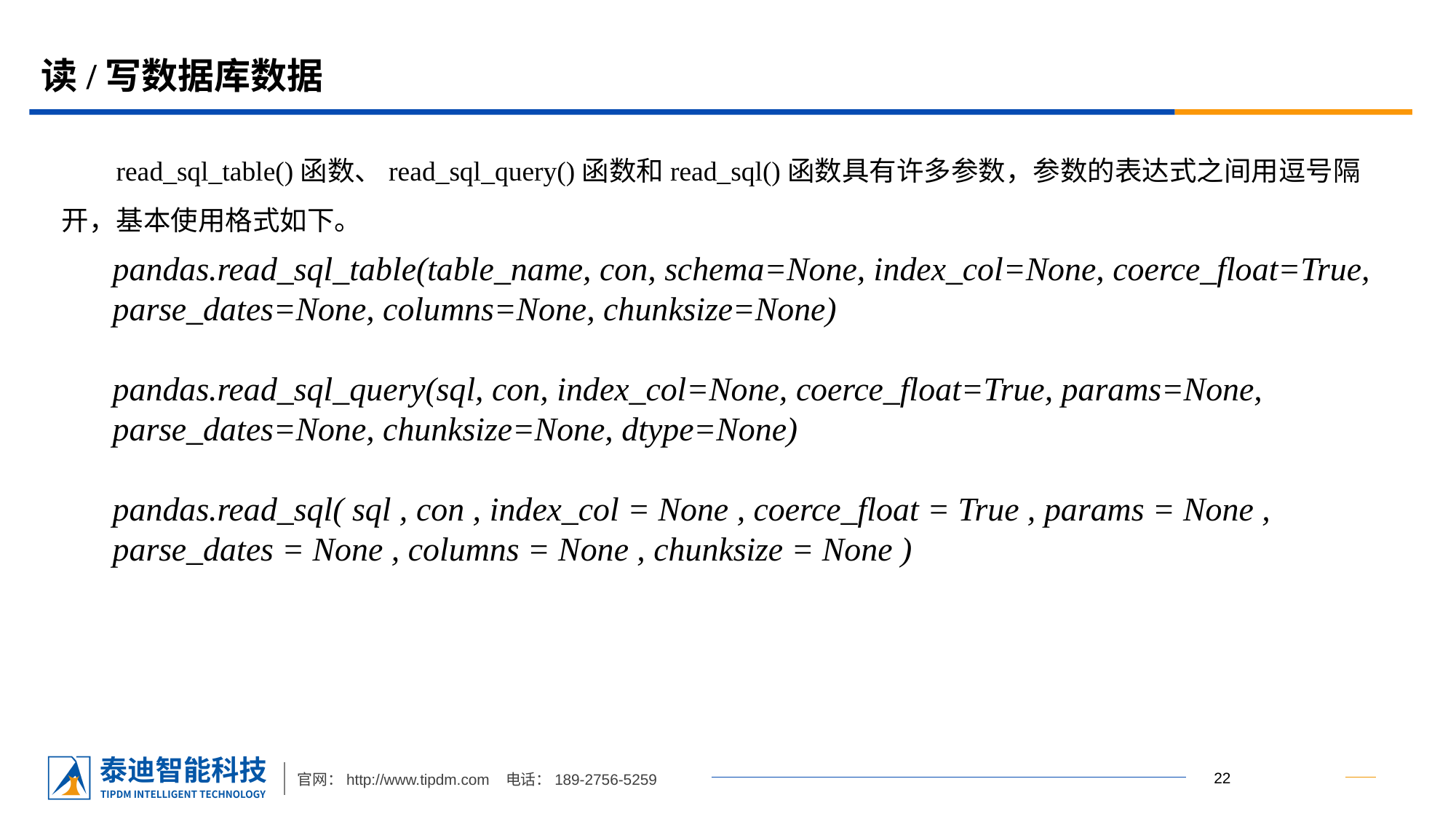

# 读/写数据库数据
read_sql_table()函数、read_sql_query()函数和read_sql()函数具有许多参数，参数的表达式之间用逗号隔开，基本使用格式如下。

pandas.read_sql_table(table_name, con, schema=None, index_col=None, coerce_float=True, parse_dates=None, columns=None, chunksize=None)

pandas.read_sql_query(sql, con, index_col=None, coerce_float=True, params=None, parse_dates=None, chunksize=None, dtype=None)

pandas.read_sql( sql , con , index_col = None , coerce_float = True , params = None , parse_dates = None , columns = None , chunksize = None )